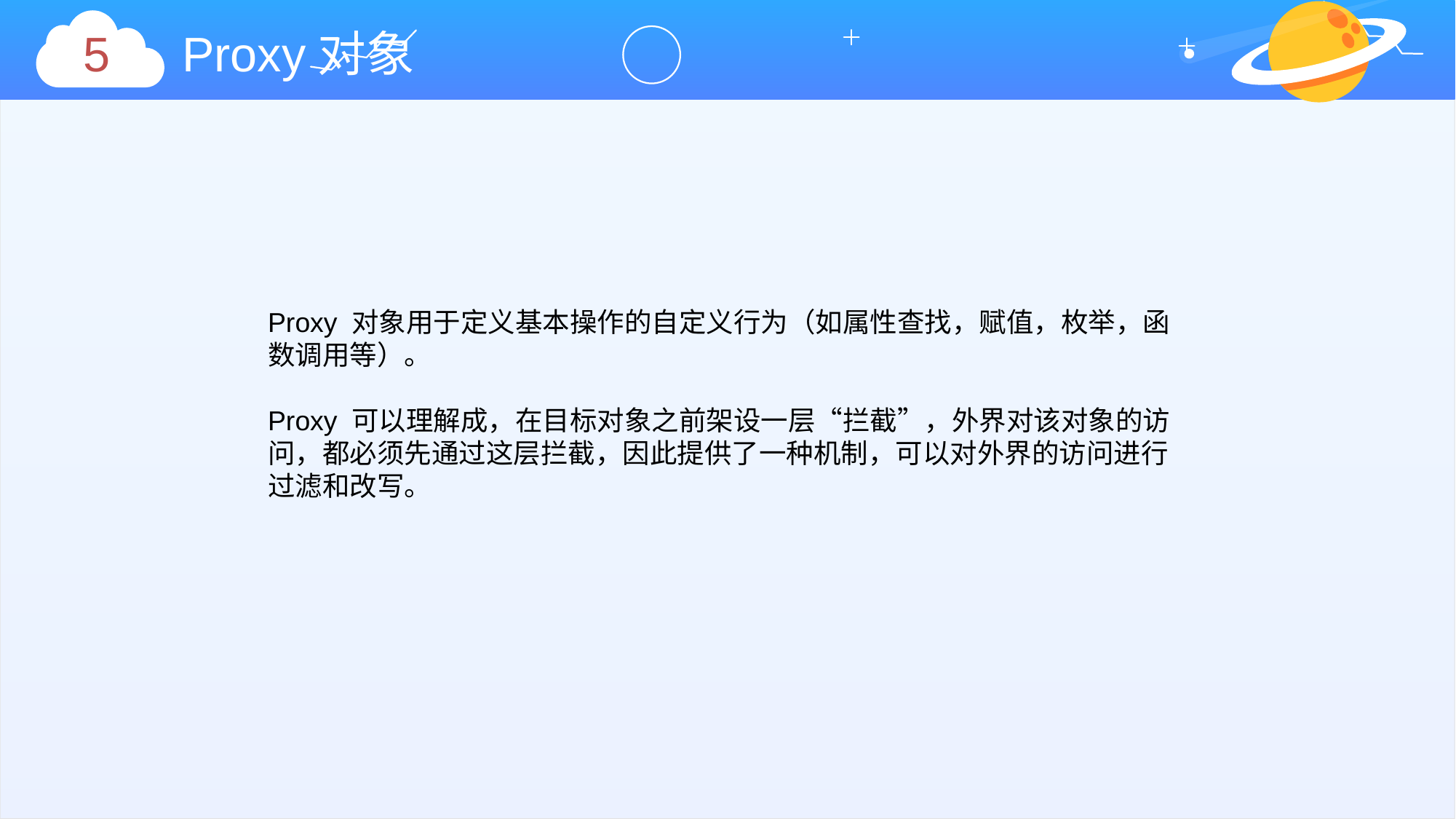

5
Proxy对象
Proxy 对象用于定义基本操作的自定义行为（如属性查找，赋值，枚举，函数调用等）。

Proxy 可以理解成，在目标对象之前架设一层“拦截”，外界对该对象的访问，都必须先通过这层拦截，因此提供了一种机制，可以对外界的访问进行过滤和改写。